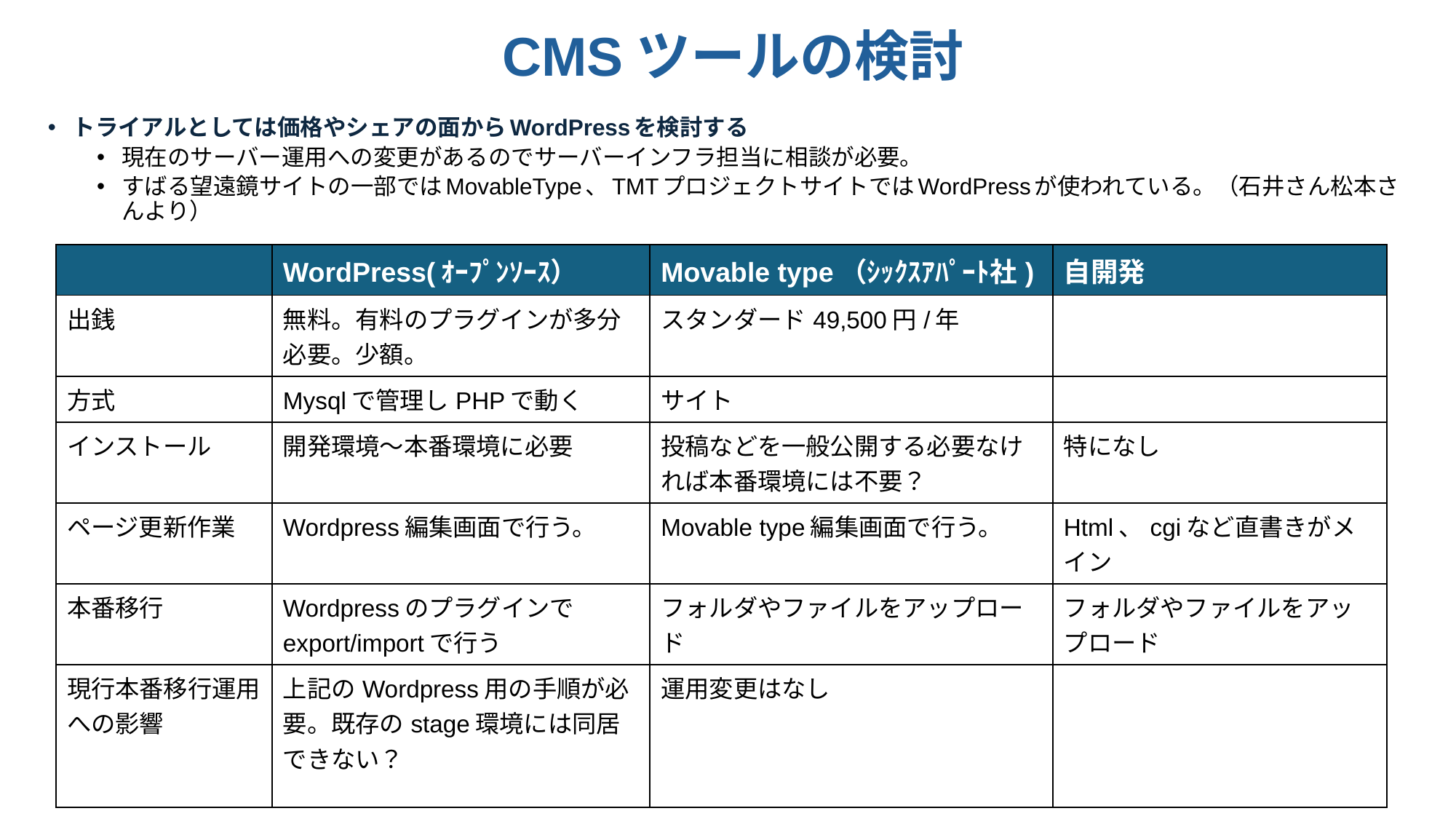

# CMSツールの検討
トライアルとしては価格やシェアの面からWordPressを検討する
現在のサーバー運用への変更があるのでサーバーインフラ担当に相談が必要。
すばる望遠鏡サイトの一部ではMovableType、TMTプロジェクトサイトではWordPressが使われている。（石井さん松本さんより）

|  | WordPress(ｵｰﾌﾟﾝｿｰｽ） | Movable type（ｼｯｸｽｱﾊﾟｰﾄ社) | 自開発 |
| --- | --- | --- | --- |
| 出銭 | 無料。有料のプラグインが多分必要。少額。 | スタンダード49,500円/年 |  |
| 方式 | Mysqlで管理しPHPで動く | サイト |  |
| インストール | 開発環境～本番環境に必要 | 投稿などを一般公開する必要なければ本番環境には不要？ | 特になし |
| ページ更新作業 | Wordpress編集画面で行う。 | Movable type編集画面で行う。 | Html、cgiなど直書きがメイン |
| 本番移行 | Wordpressのプラグインでexport/importで行う | フォルダやファイルをアップロード | フォルダやファイルをアップロード |
| 現行本番移行運用への影響 | 上記のWordpress用の手順が必要。既存のstage環境には同居できない？ | 運用変更はなし |  |